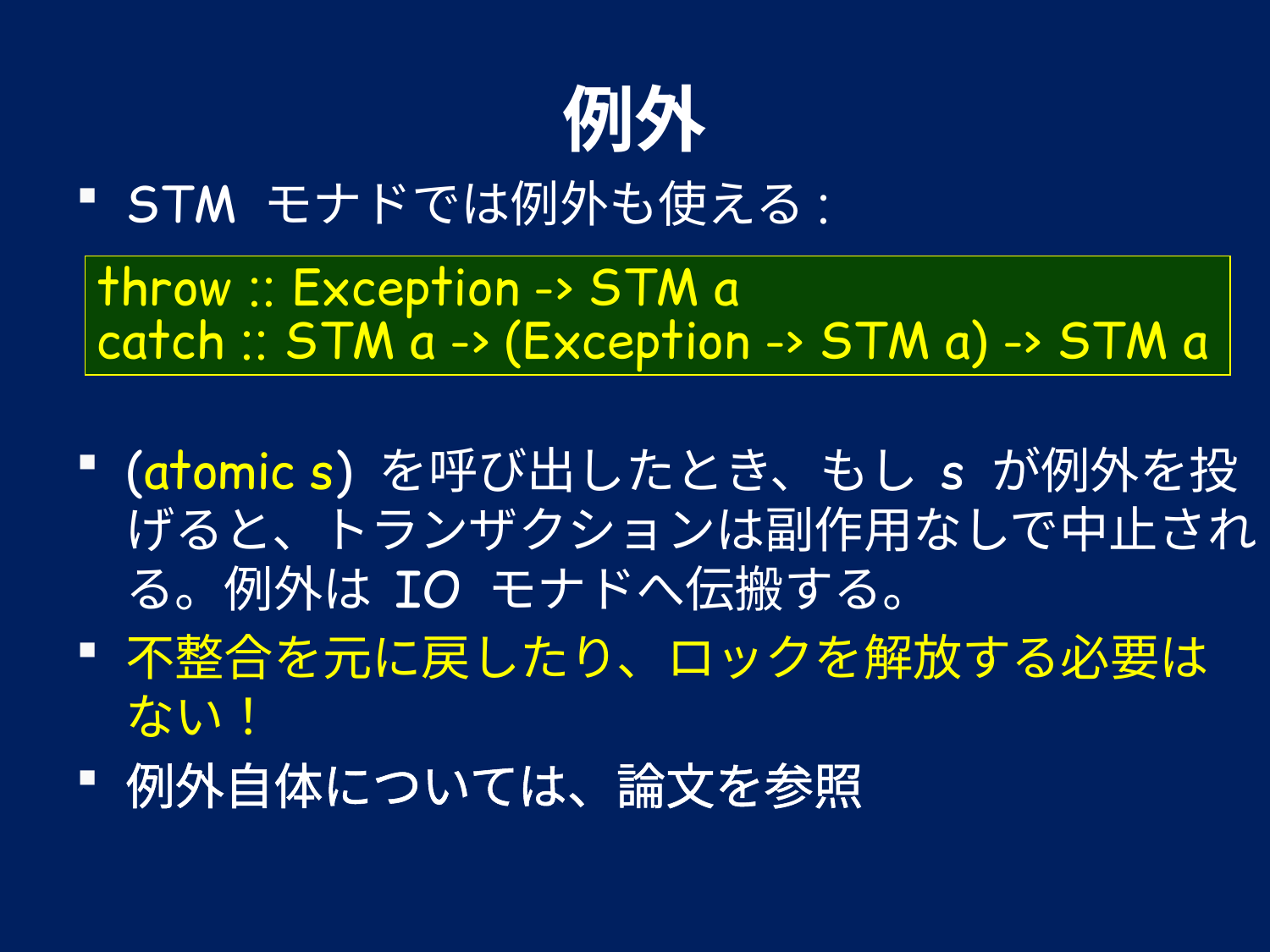

# 例外
STM モナドでは例外も使える:

(atomic s) を呼び出したとき、もし s が例外を投げると、トランザクションは副作用なしで中止される。例外は IO モナドへ伝搬する。
不整合を元に戻したり、ロックを解放する必要はない！
例外自体については、論文を参照
throw :: Exception -> STM a
catch :: STM a -> (Exception -> STM a) -> STM a